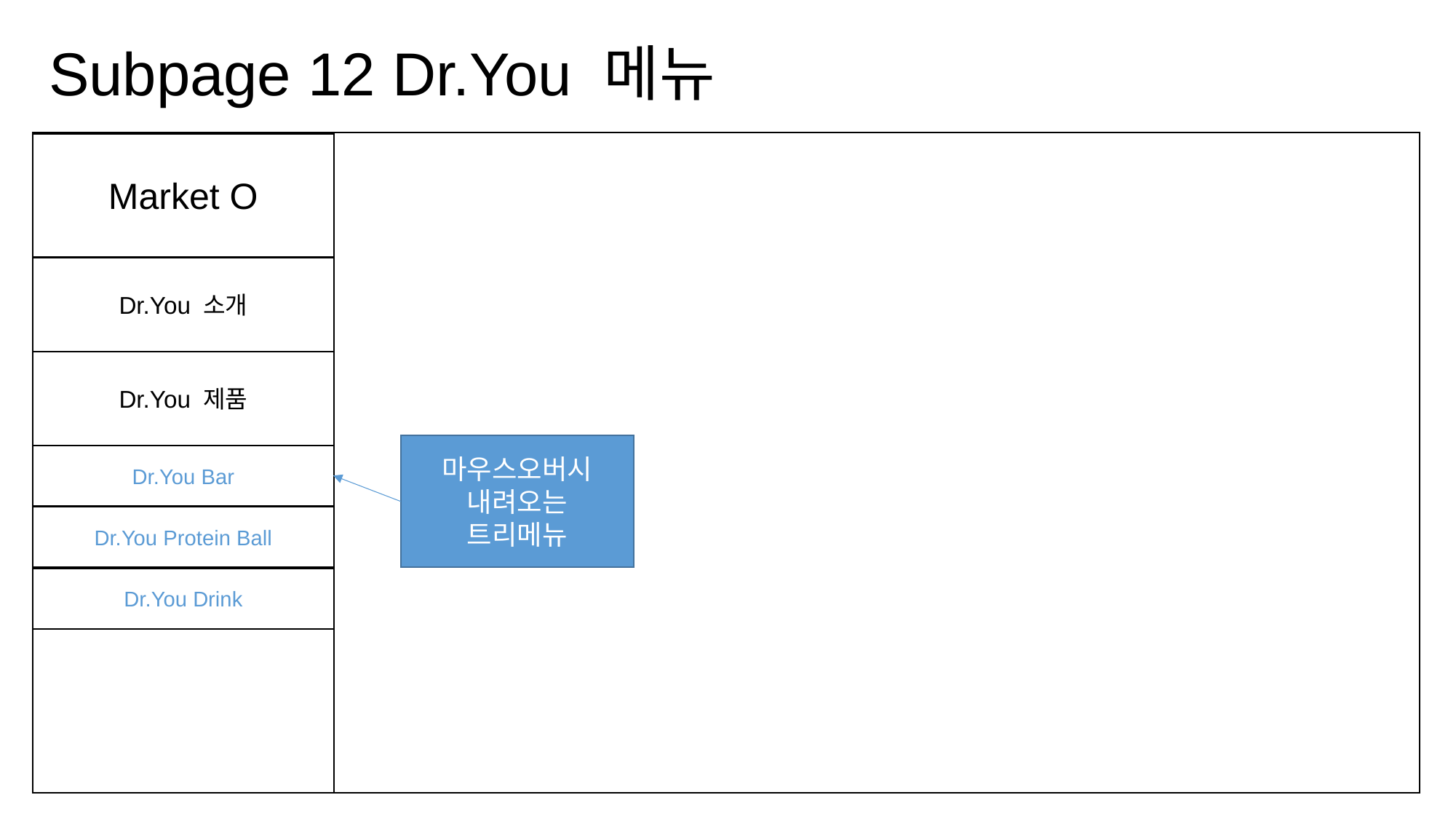

Subpage 12 Dr.You 메뉴
Market O

Dr.You 소개
Dr.You 제품
마우스오버시
내려오는
트리메뉴
Dr.You Bar
Dr.You Protein Ball
Dr.You Drink